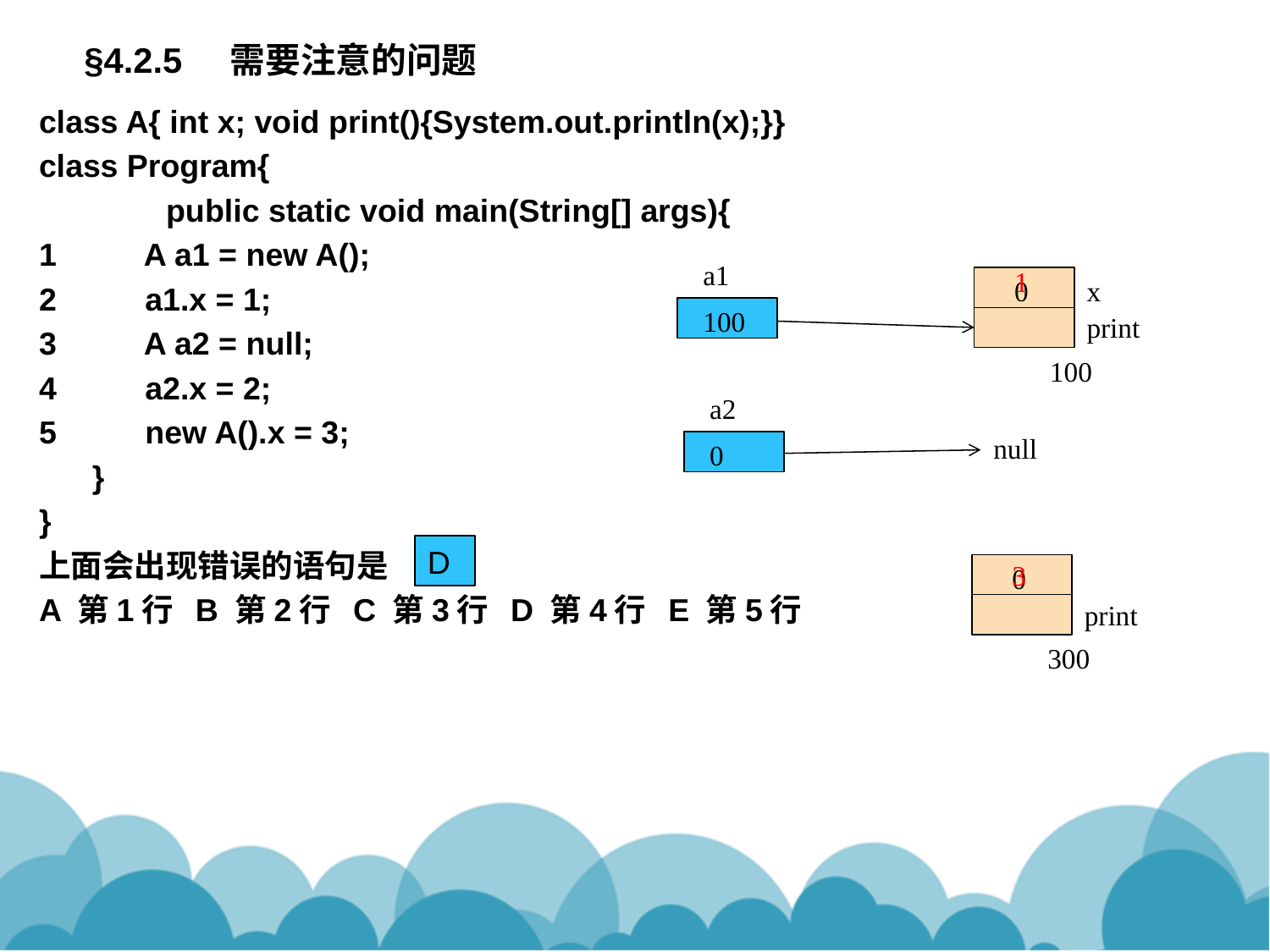

§4.2.5    需要注意的问题

class A{ int x; void print(){System.out.println(x);}}
class Program{
	public static void main(String[] args){
1          A a1 = new A();
2          a1.x = 1;
3          A a2 = null;
4          a2.x = 2;
5          new A().x = 3;
      }
}
上面会出现错误的语句是
A 第1行  B 第2行  C 第3行  D 第4行  E 第5行

0
x
print

100
a1

100
1
a2

0
null
D
3

0
print

300
18